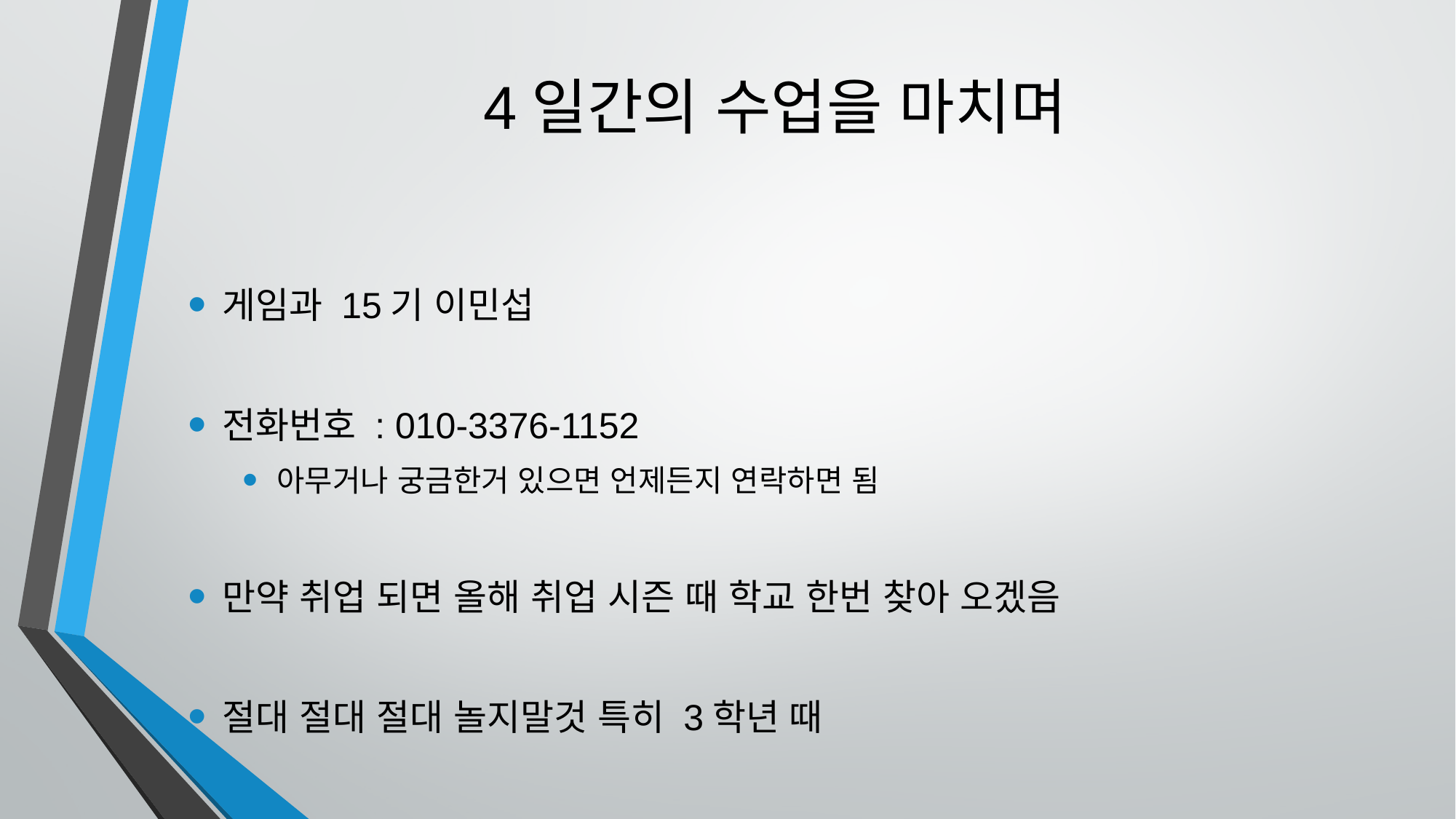

# 4일간의 수업을 마치며

게임과 15기 이민섭

전화번호 : 010-3376-1152
아무거나 궁금한거 있으면 언제든지 연락하면 됨

만약 취업 되면 올해 취업 시즌 때 학교 한번 찾아 오겠음

절대 절대 절대 놀지말것 특히 3학년 때